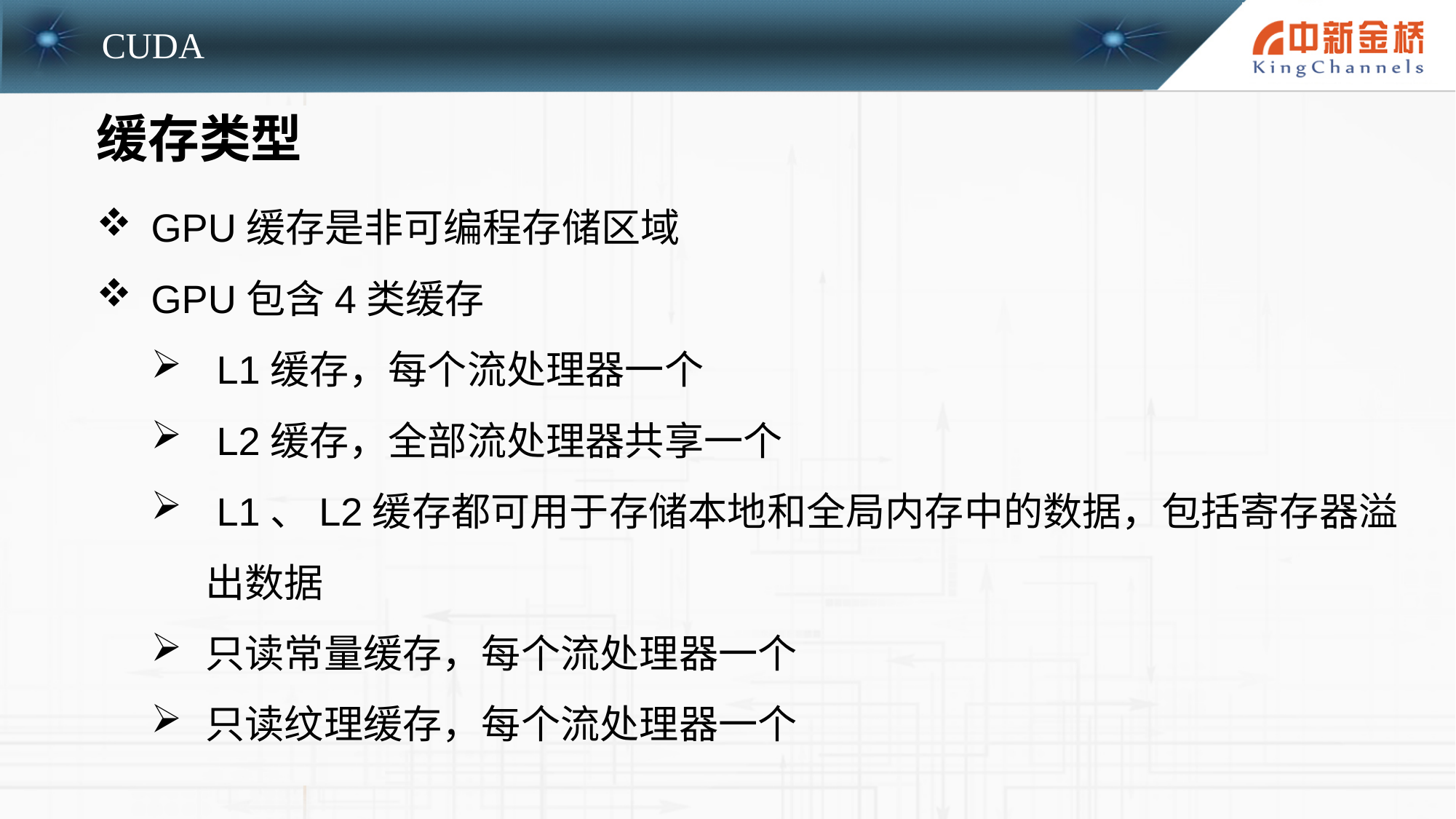

缓存类型
GPU缓存是非可编程存储区域
GPU包含4类缓存
 L1缓存，每个流处理器一个
 L2缓存，全部流处理器共享一个
 L1、L2缓存都可用于存储本地和全局内存中的数据，包括寄存器溢出数据
只读常量缓存，每个流处理器一个
只读纹理缓存，每个流处理器一个